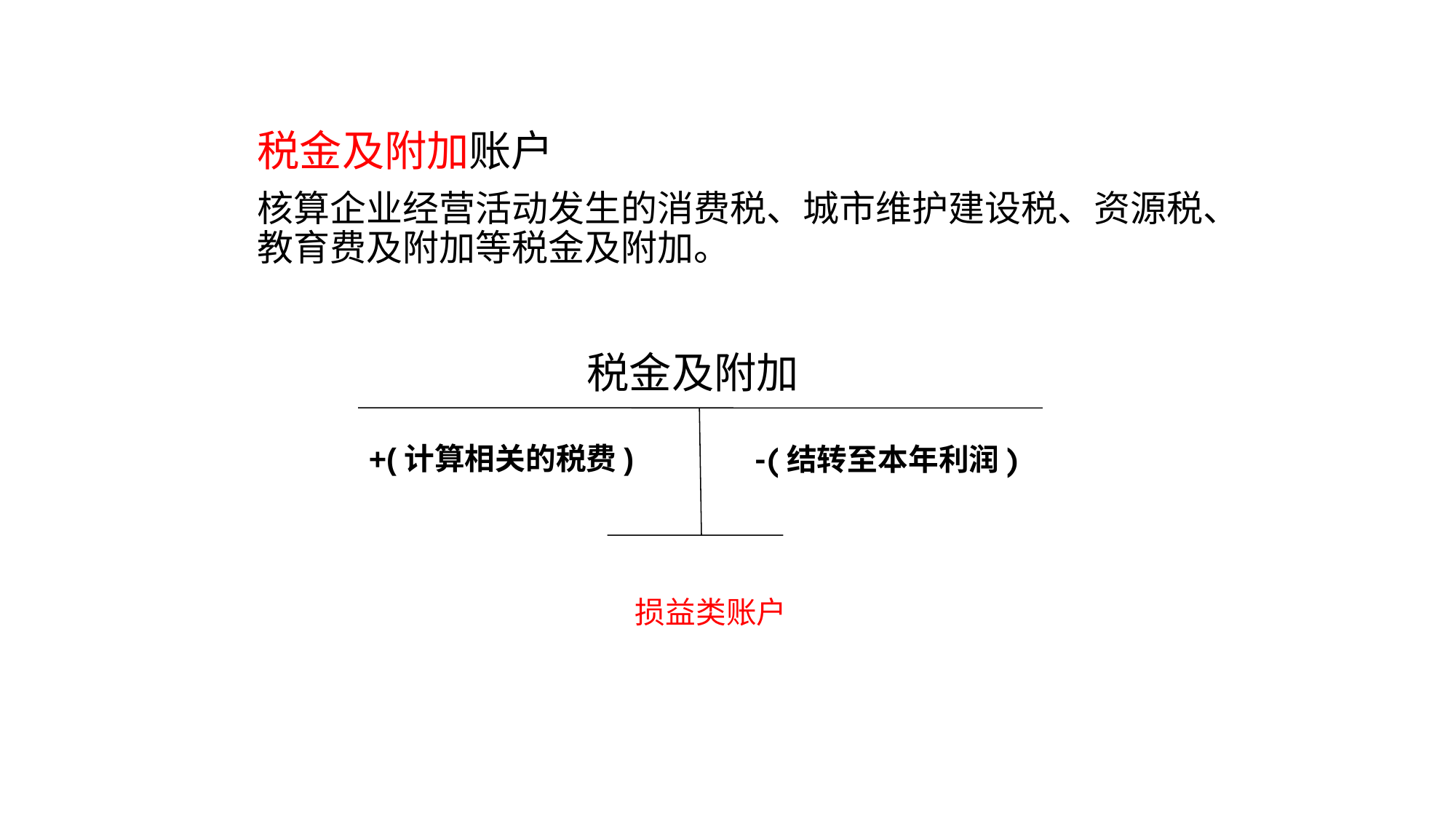

税金及附加账户
核算企业经营活动发生的消费税、城市维护建设税、资源税、教育费及附加等税金及附加。
税金及附加

+(计算相关的税费)
-(结转至本年利润)

损益类账户